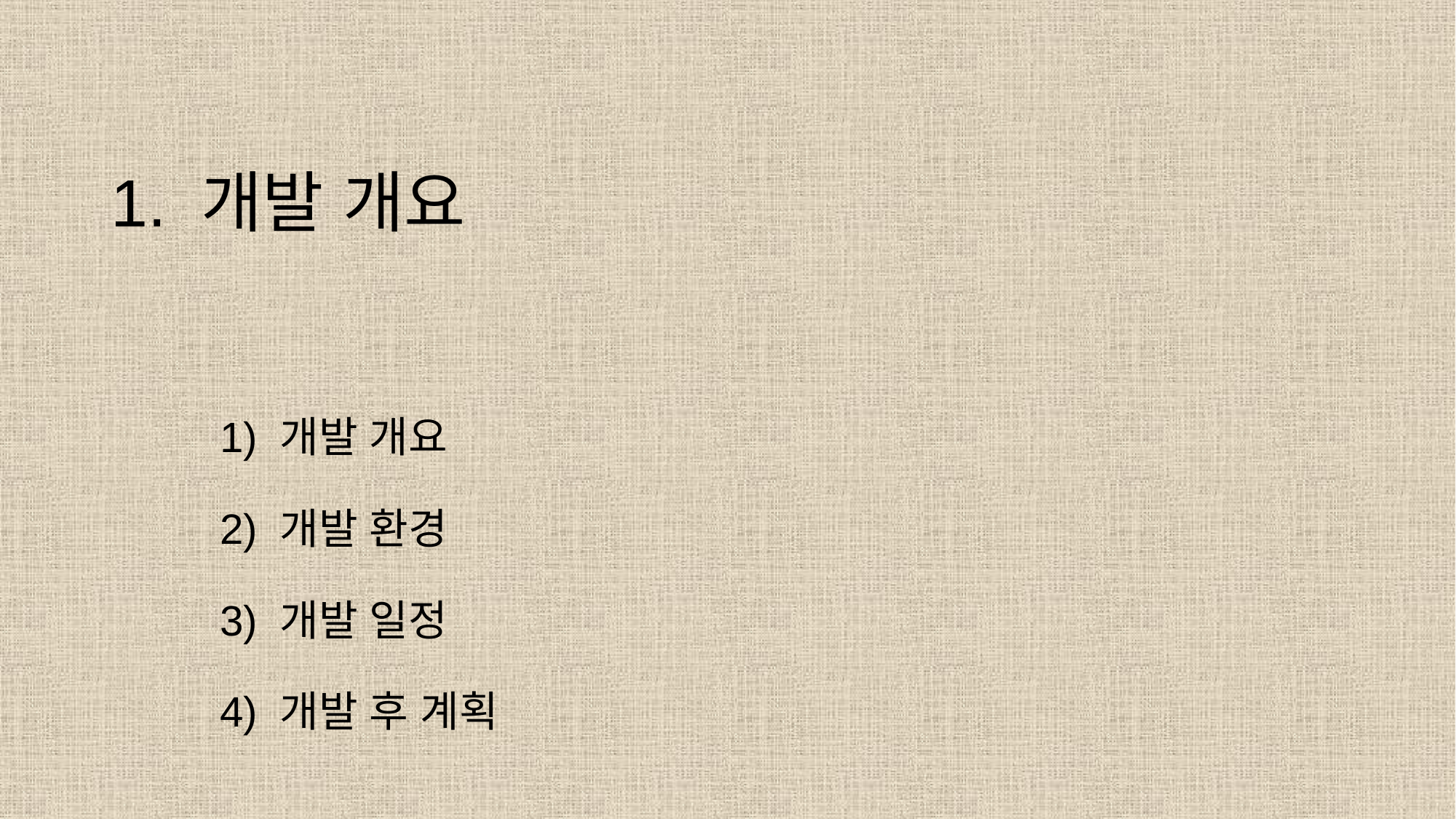

1. 개발 개요
	1) 개발 개요

	2) 개발 환경

	3) 개발 일정

	4) 개발 후 계획